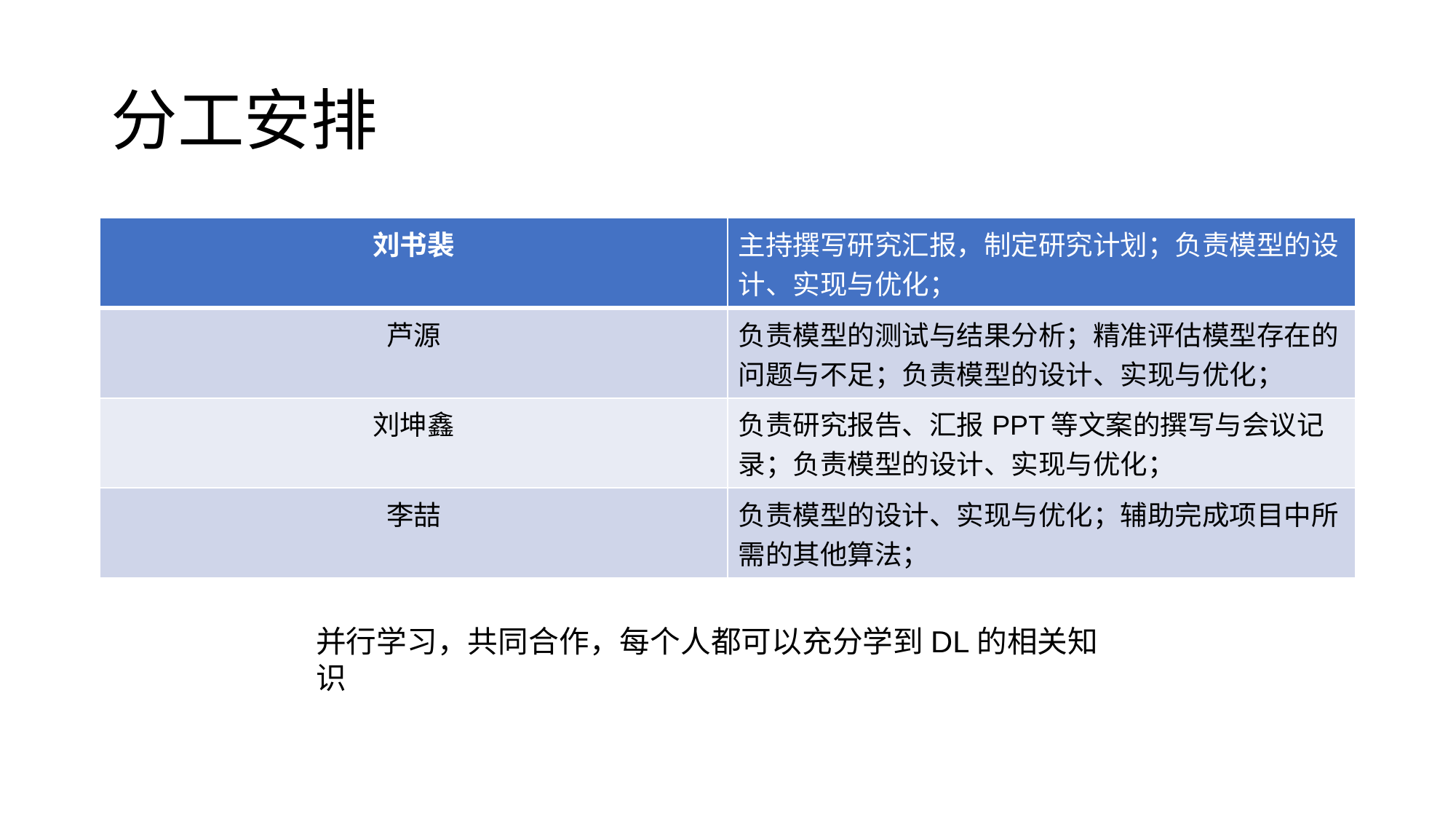

# 分工安排
| 刘书裴 | 主持撰写研究汇报，制定研究计划；负责模型的设计、实现与优化； |
| --- | --- |
| 芦源 | 负责模型的测试与结果分析；精准评估模型存在的问题与不足；负责模型的设计、实现与优化； |
| 刘坤鑫 | 负责研究报告、汇报PPT等文案的撰写与会议记录；负责模型的设计、实现与优化； |
| 李喆 | 负责模型的设计、实现与优化；辅助完成项目中所需的其他算法； |
并行学习，共同合作，每个人都可以充分学到DL的相关知识